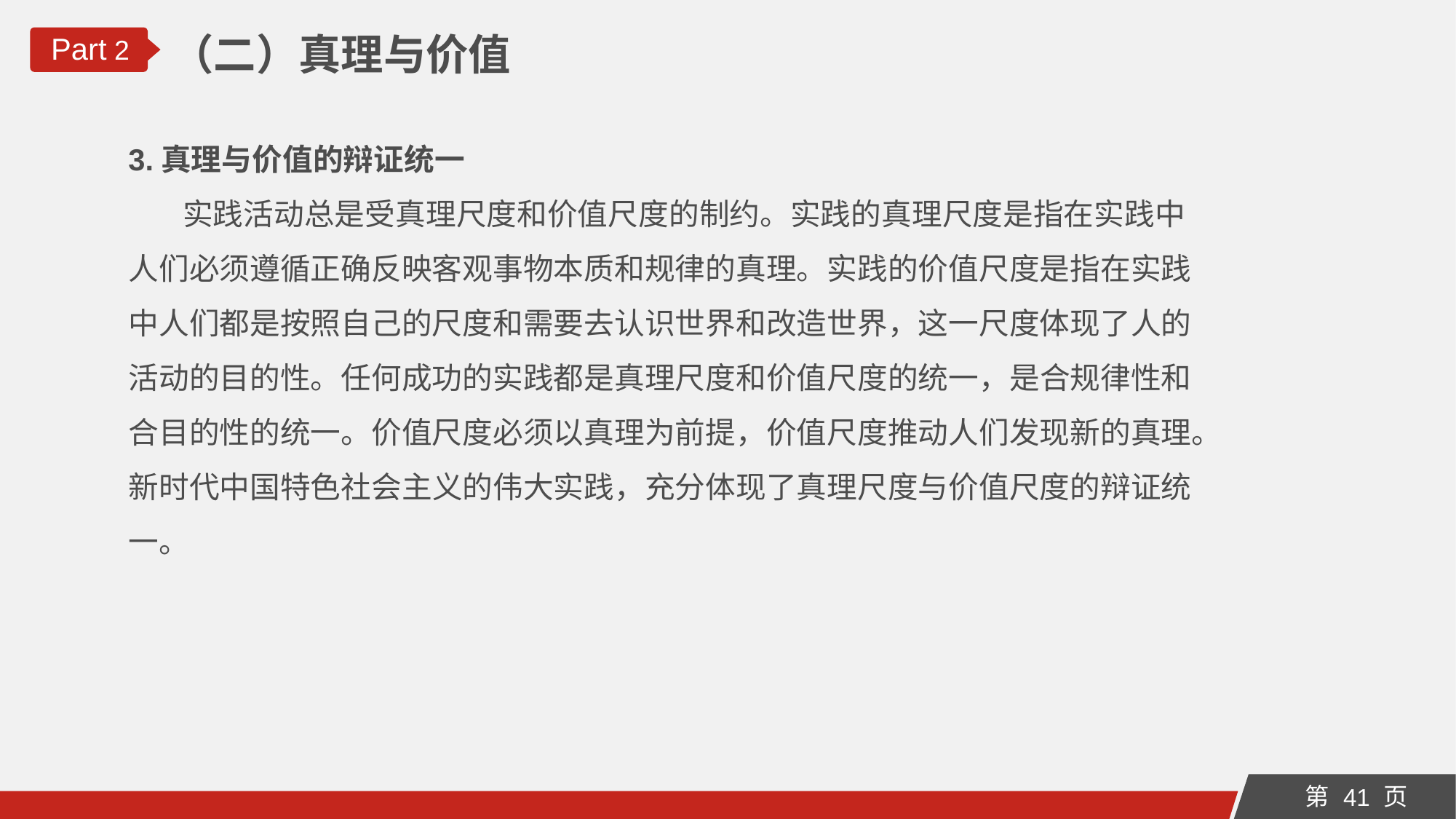

（二）真理与价值
Part 2

3.真理与价值的辩证统一
       实践活动总是受真理尺度和价值尺度的制约。实践的真理尺度是指在实践中
人们必须遵循正确反映客观事物本质和规律的真理。实践的价值尺度是指在实践
中人们都是按照自己的尺度和需要去认识世界和改造世界，这一尺度体现了人的
活动的目的性。任何成功的实践都是真理尺度和价值尺度的统一，是合规律性和
合目的性的统一。价值尺度必须以真理为前提，价值尺度推动人们发现新的真理。
新时代中国特色社会主义的伟大实践，充分体现了真理尺度与价值尺度的辩证统
一。